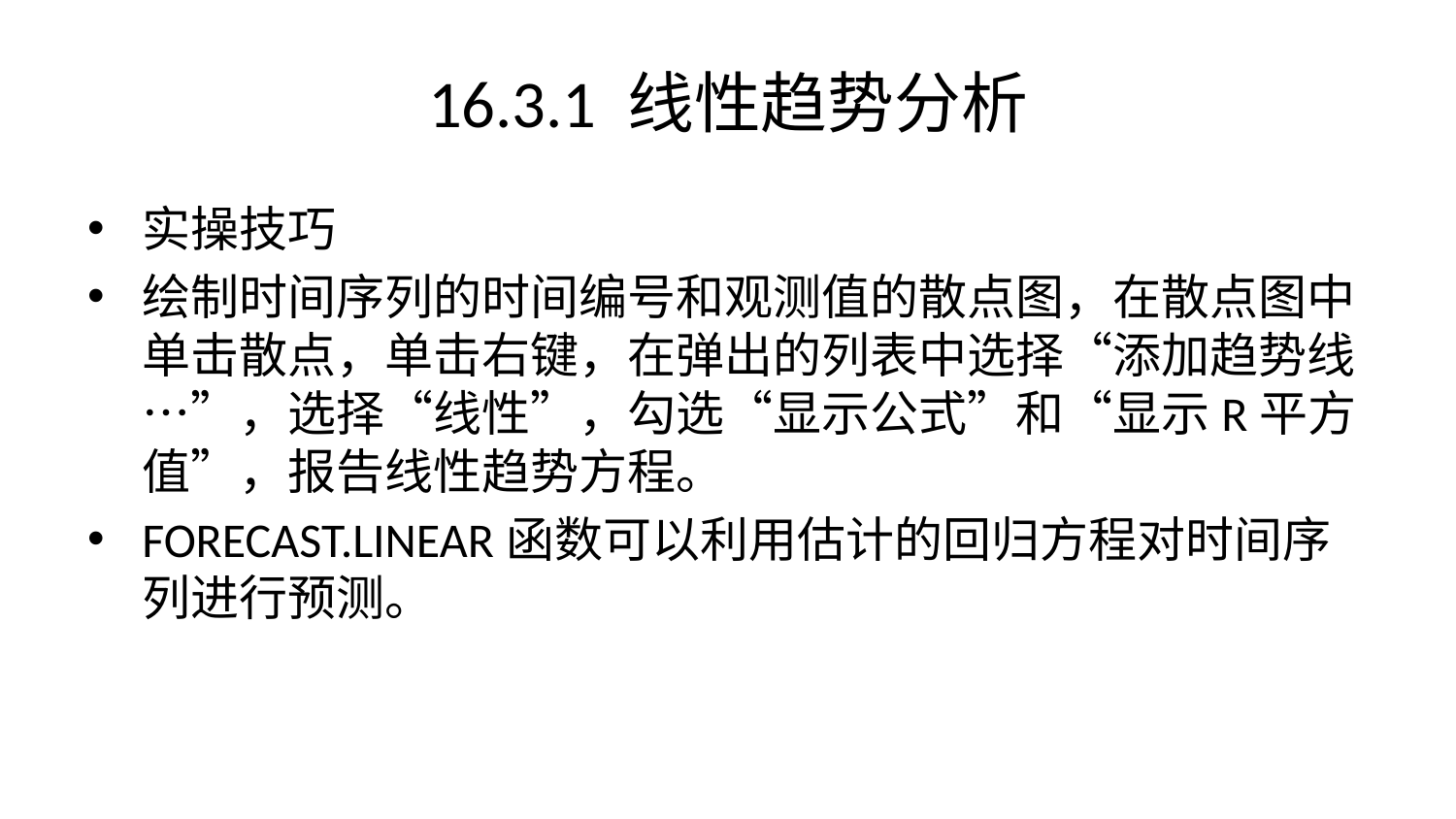

# 16.3.1 线性趋势分析
实操技巧
绘制时间序列的时间编号和观测值的散点图，在散点图中单击散点，单击右键，在弹出的列表中选择“添加趋势线…”，选择“线性”，勾选“显示公式”和“显示R平方值”，报告线性趋势方程。
FORECAST.LINEAR函数可以利用估计的回归方程对时间序列进行预测。